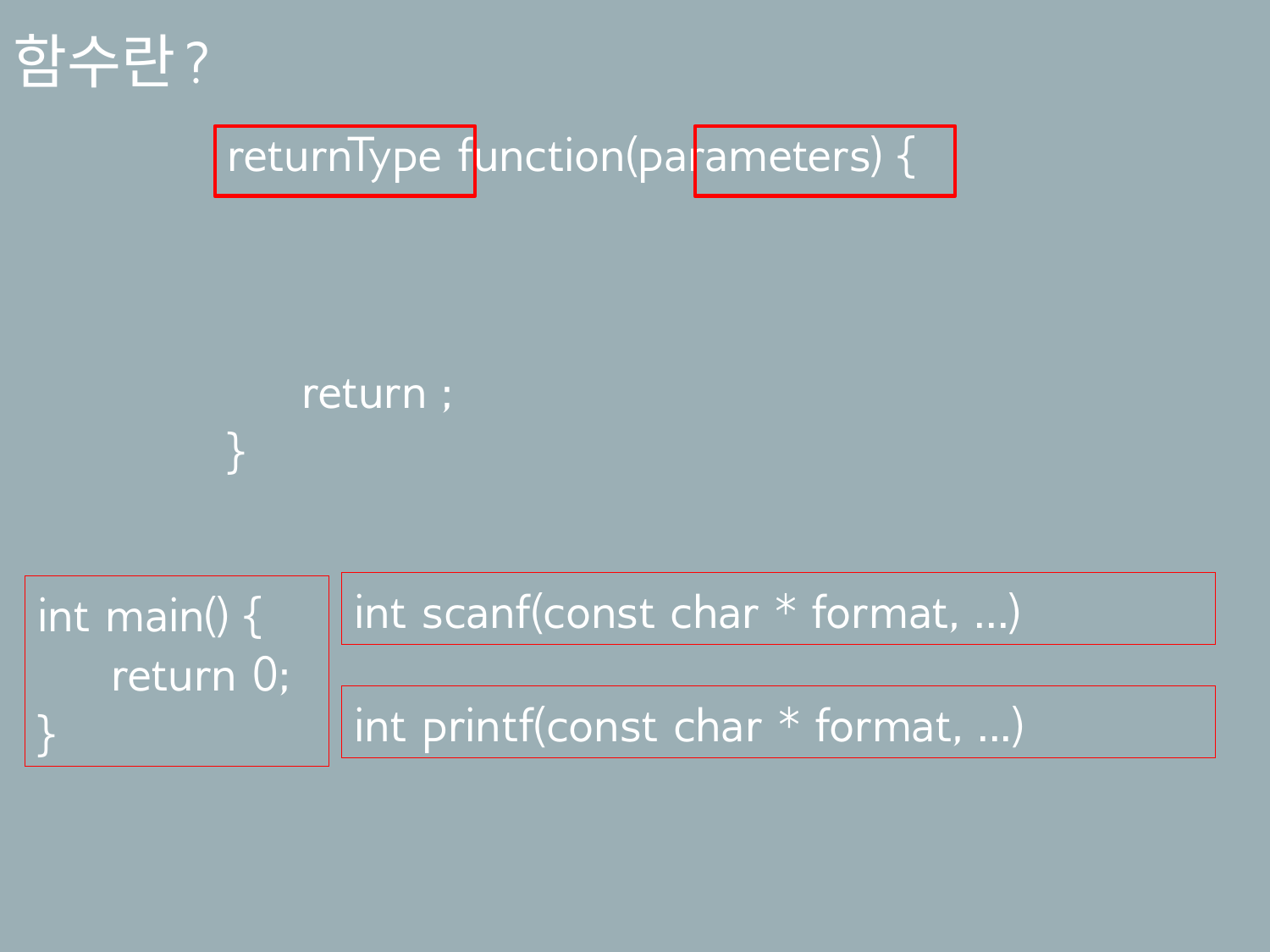

함수란?
returnType function(parameters) {

     return ;
}

int scanf(const char * format, ...)
int main() {
     return 0;
}
int printf(const char * format, ...)